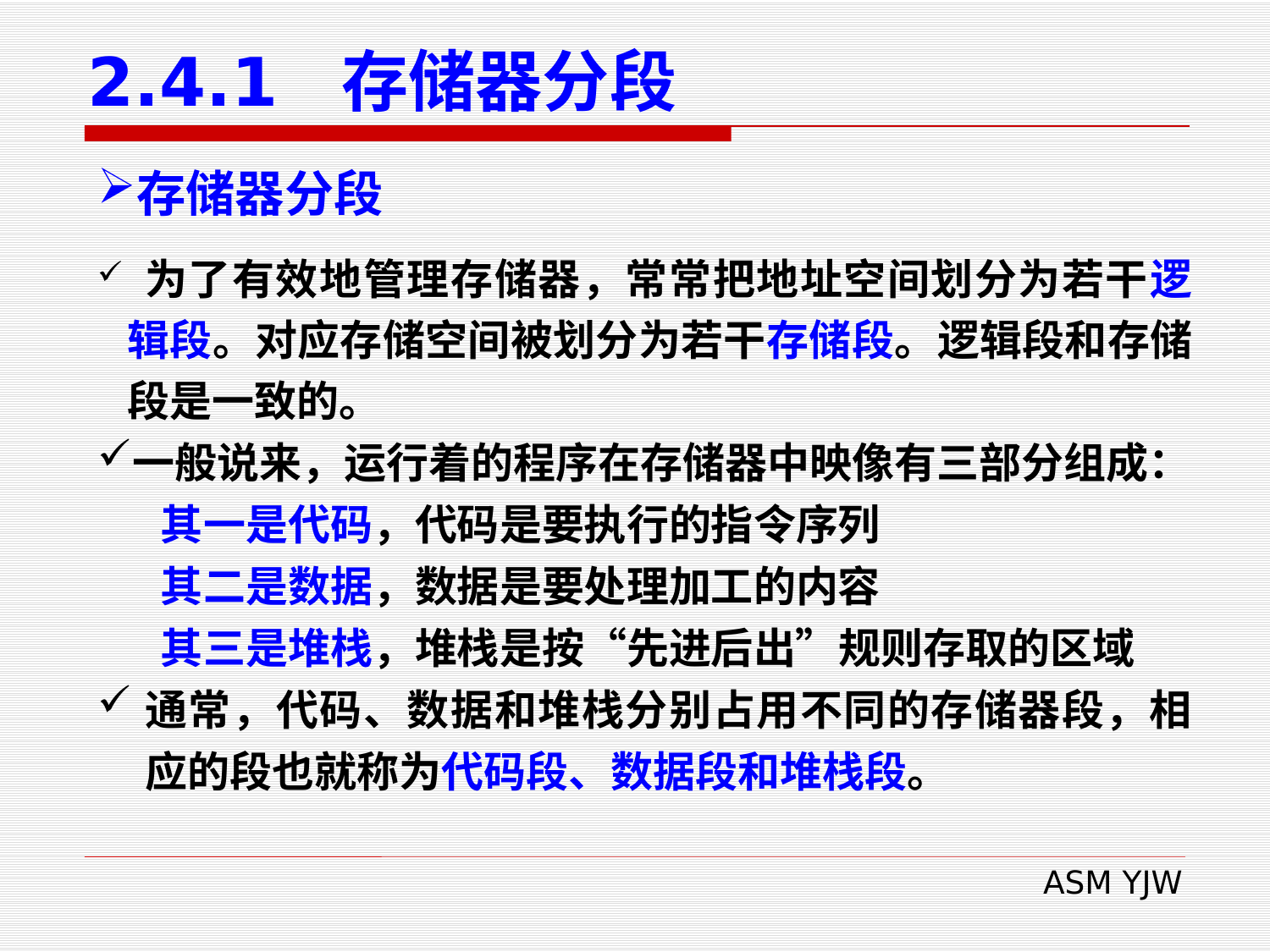

# 2.4.1  存储器分段
存储器分段
 为了有效地管理存储器，常常把地址空间划分为若干逻辑段。对应存储空间被划分为若干存储段。逻辑段和存储段是一致的。
一般说来，运行着的程序在存储器中映像有三部分组成：
其一是代码，代码是要执行的指令序列
其二是数据，数据是要处理加工的内容
其三是堆栈，堆栈是按“先进后出”规则存取的区域
通常，代码、数据和堆栈分别占用不同的存储器段，相应的段也就称为代码段、数据段和堆栈段。